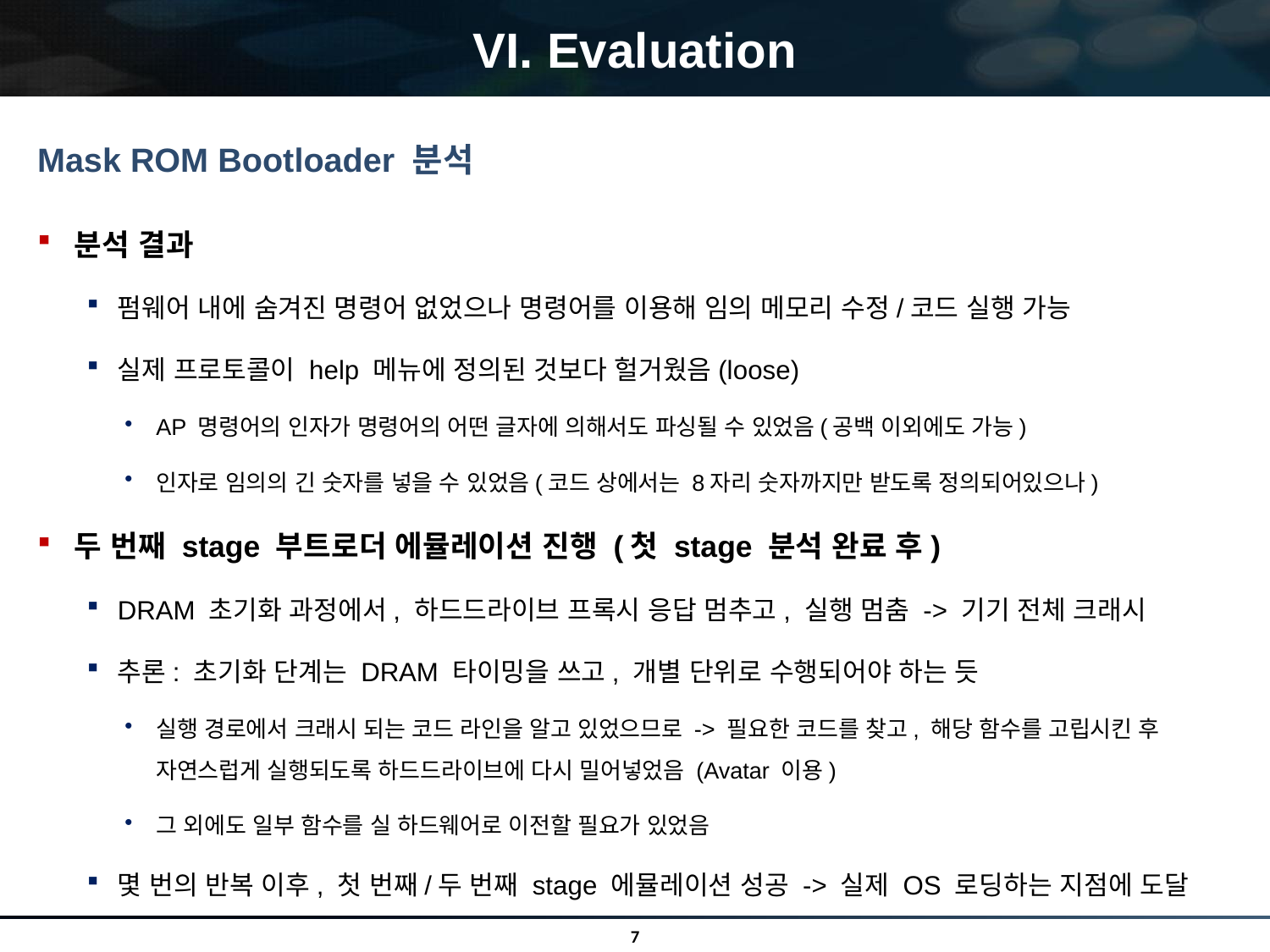

# VI. Evaluation
Mask ROM Bootloader 분석
분석 결과
펌웨어 내에 숨겨진 명령어 없었으나 명령어를 이용해 임의 메모리 수정/코드 실행 가능
실제 프로토콜이 help 메뉴에 정의된 것보다 헐거웠음(loose)
AP 명령어의 인자가 명령어의 어떤 글자에 의해서도 파싱될 수 있었음(공백 이외에도 가능)
인자로 임의의 긴 숫자를 넣을 수 있었음(코드 상에서는 8자리 숫자까지만 받도록 정의되어있으나)
두 번째 stage 부트로더 에뮬레이션 진행 (첫 stage 분석 완료 후)
DRAM 초기화 과정에서, 하드드라이브 프록시 응답 멈추고, 실행 멈춤 -> 기기 전체 크래시
추론: 초기화 단계는 DRAM 타이밍을 쓰고, 개별 단위로 수행되어야 하는 듯
실행 경로에서 크래시 되는 코드 라인을 알고 있었으므로 -> 필요한 코드를 찾고, 해당 함수를 고립시킨 후 자연스럽게 실행되도록 하드드라이브에 다시 밀어넣었음 (Avatar 이용)
그 외에도 일부 함수를 실 하드웨어로 이전할 필요가 있었음
몇 번의 반복 이후, 첫 번째/두 번째 stage 에뮬레이션 성공 -> 실제 OS 로딩하는 지점에 도달